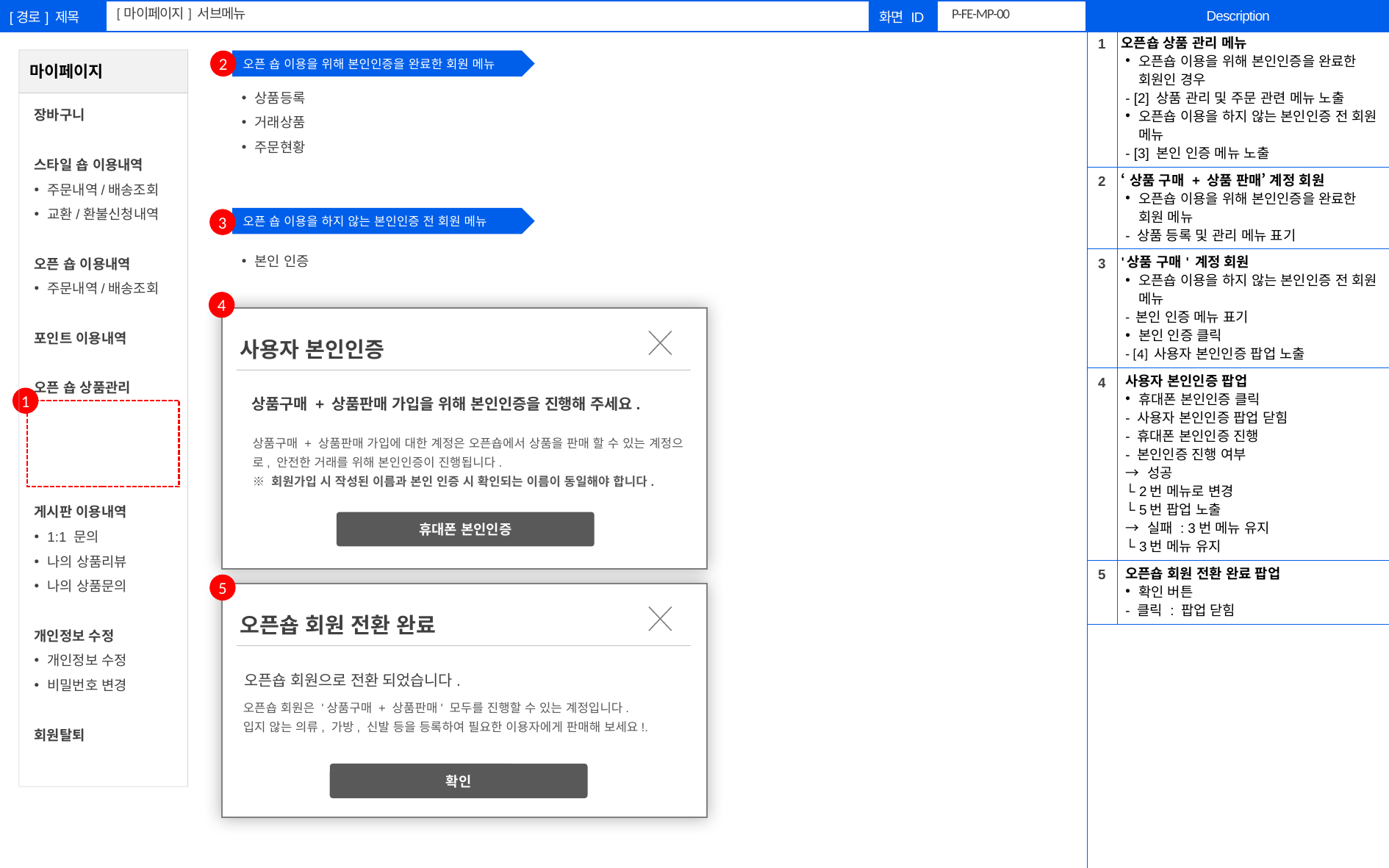

[마이페이지] 서브메뉴
# P-FE-MP-00
| 1 | 오픈숍 상품 관리 메뉴 오픈숍 이용을 위해 본인인증을 완료한 회원인 경우 - [2] 상품 관리 및 주문 관련 메뉴 노출 오픈숍 이용을 하지 않는 본인인증 전 회원 메뉴 - [3] 본인 인증 메뉴 노출 |
| --- | --- |
| 2 | ‘상품 구매 + 상품 판매’ 계정 회원 오픈숍 이용을 위해 본인인증을 완료한 회원 메뉴 - 상품 등록 및 관리 메뉴 표기 |
| 3 | '상품 구매' 계정 회원 오픈숍 이용을 하지 않는 본인인증 전 회원 메뉴 - 본인 인증 메뉴 표기 본인 인증 클릭 - [4] 사용자 본인인증 팝업 노출 |
| 4 | 사용자 본인인증 팝업 휴대폰 본인인증 클릭 - 사용자 본인인증 팝업 닫힘 - 휴대폰 본인인증 진행 - 본인인증 진행 여부 → 성공 └ 2번 메뉴로 변경 └ 5번 팝업 노출 → 실패 : 3번 메뉴 유지 └ 3번 메뉴 유지 |
| 5 | 오픈숍 회원 전환 완료 팝업 확인 버튼 - 클릭 : 팝업 닫힘 |
|  |  |
마이페이지
2
 오픈 숍 이용을 위해 본인인증을 완료한 회원 메뉴
상품등록
거래상품
주문현황
장바구니

스타일 숍 이용내역
주문내역/배송조회
교환/환불신청내역

오픈 숍 이용내역
주문내역/배송조회

포인트 이용내역

오픈 숍 상품관리

게시판 이용내역
1:1 문의
나의 상품리뷰
나의 상품문의

개인정보 수정
개인정보 수정
비밀번호 변경

회원탈퇴
 오픈 숍 이용을 하지 않는 본인인증 전 회원 메뉴
3
본인 인증
4

사용자 본인인증

 상품구매 + 상품판매 가입을 위해 본인인증을 진행해 주세요.
1

상품구매 + 상품판매 가입에 대한 계정은 오픈숍에서 상품을 판매 할 수 있는 계정으로, 안전한 거래를 위해 본인인증이 진행됩니다.
※ 회원가입 시 작성된 이름과 본인 인증 시 확인되는 이름이 동일해야 합니다.
휴대폰 본인인증
5

오픈숍 회원 전환 완료

오픈숍 회원으로 전환 되었습니다.
오픈숍 회원은 '상품구매 + 상품판매' 모두를 진행할 수 있는 계정입니다.
입지 않는 의류, 가방, 신발 등을 등록하여 필요한 이용자에게 판매해 보세요!.
확인